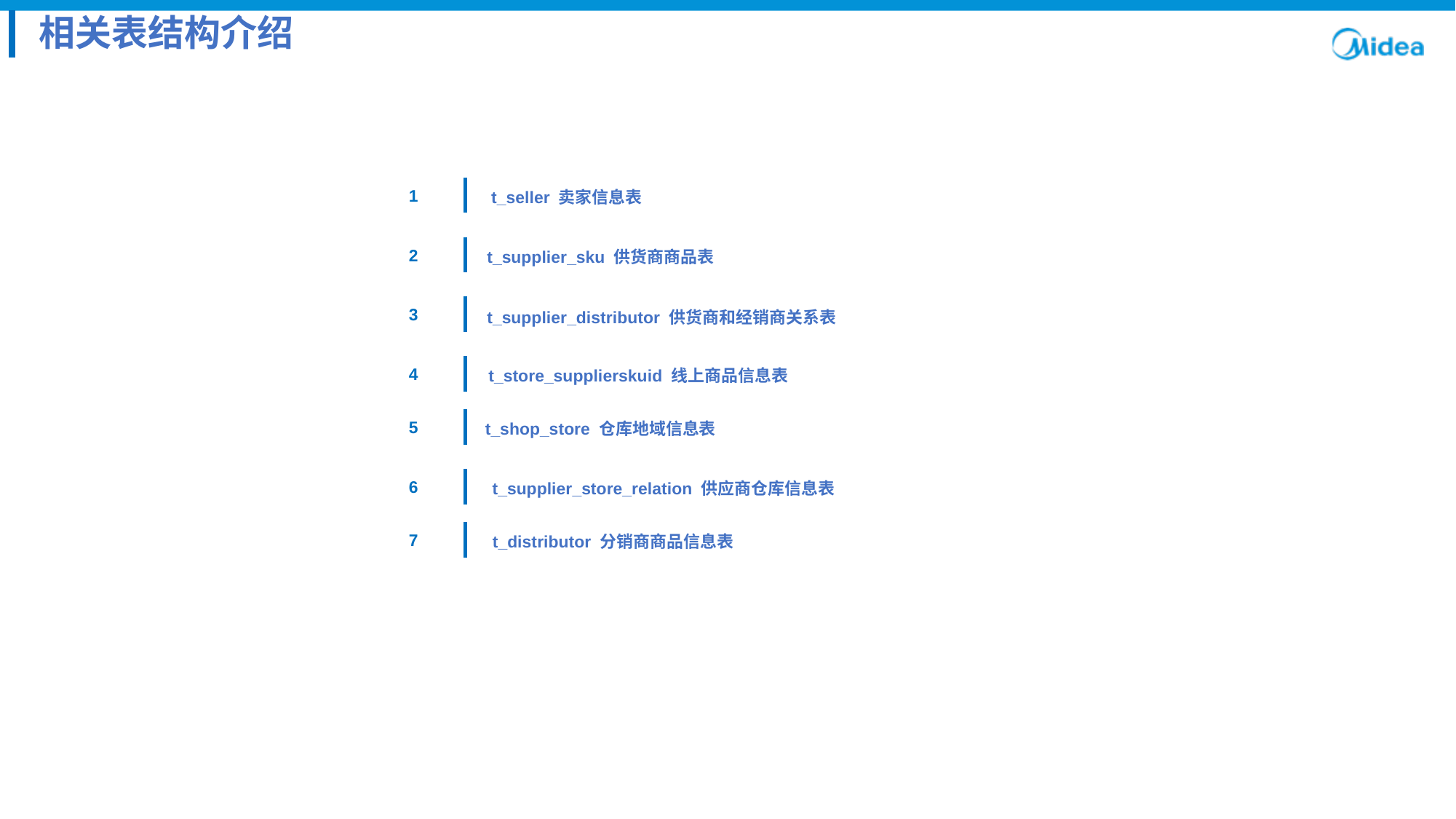

相关表结构介绍

t_seller 卖家信息表

1
t_supplier_sku 供货商商品表

2
t_supplier_distributor 供货商和经销商关系表

3
t_store_supplierskuid 线上商品信息表

4
t_shop_store 仓库地域信息表

5
t_supplier_store_relation 供应商仓库信息表

6
t_distributor 分销商商品信息表

7